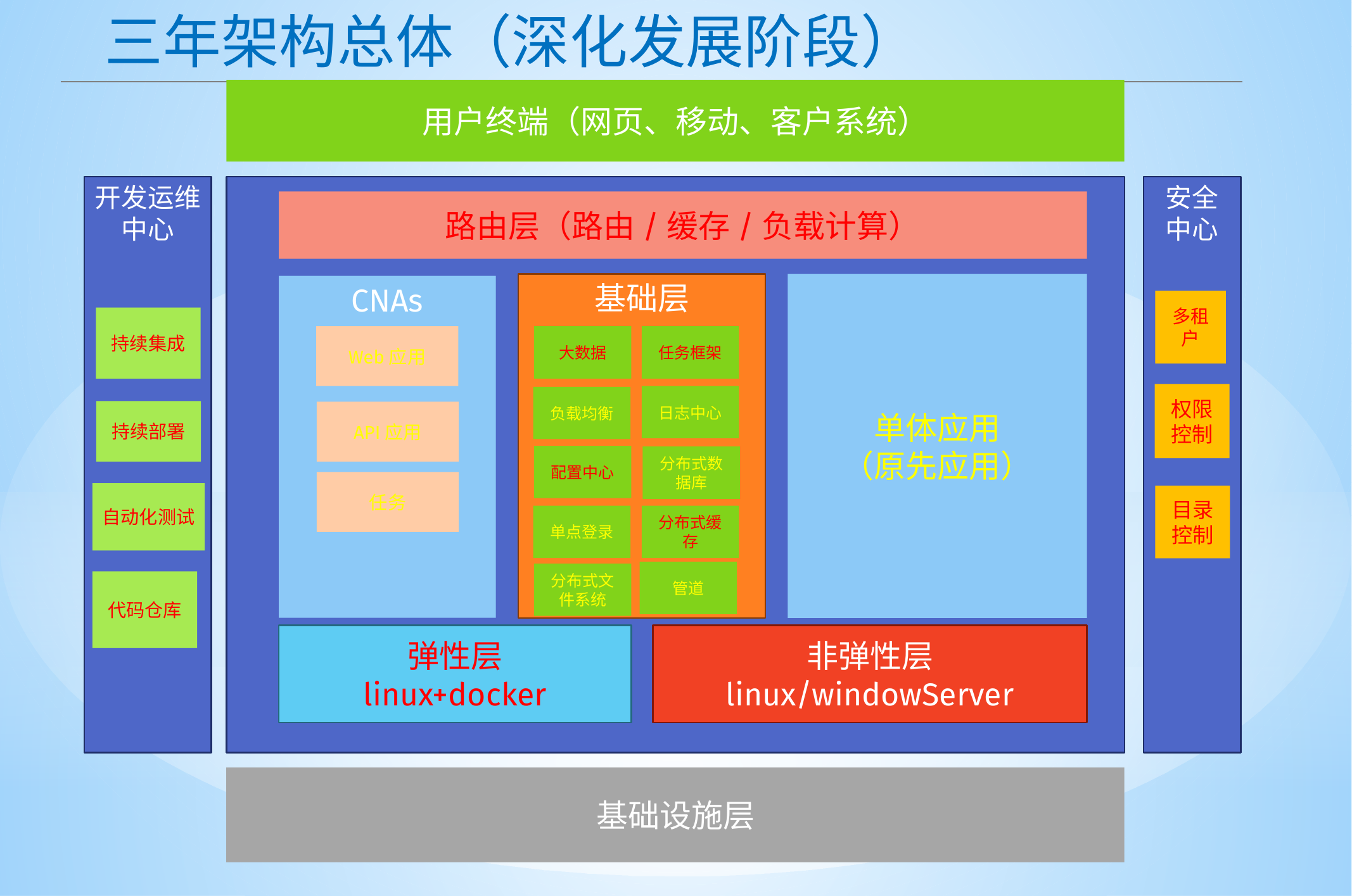

三年架构总体（深化发展阶段）
用户终端（网页、移动、客户系统）
开发运维中心

安全中心
路由层（路由/缓存/负载计算）
基础层
单体应用
（原先应用）
CNAs
多租户
持续集成
Web应用
大数据
任务框架
权限控制
日志中心
负载均衡
持续部署
API应用
配置中心
分布式数据库
任务
自动化测试
目录控制
单点登录
分布式缓存
管道
分布式文件系统
代码仓库
弹性层
linux+docker
非弹性层
linux/windowServer
基础设施层